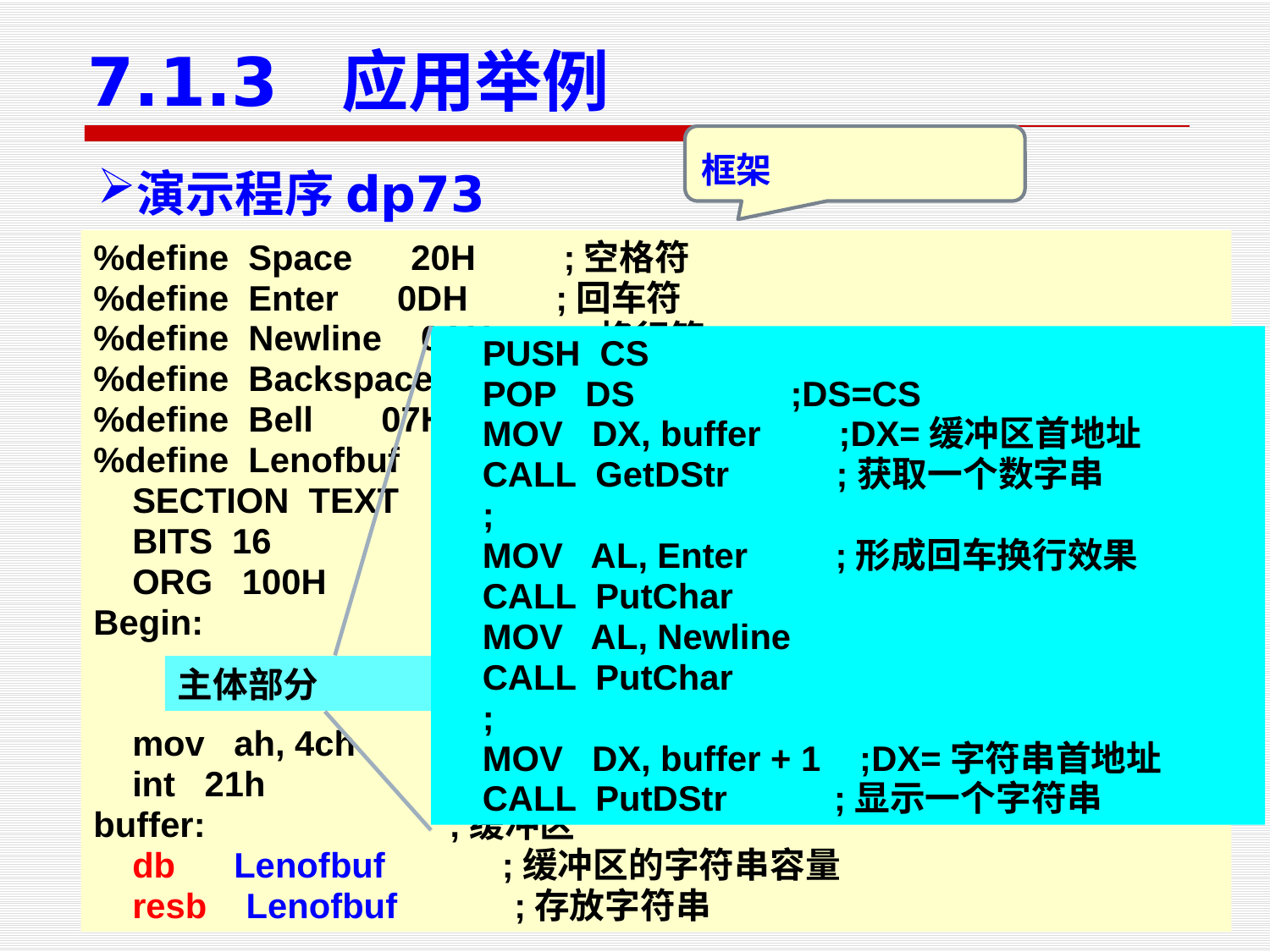

# 7.1.3  应用举例
框架
演示程序dp73
%define  Space      20H         ;空格符
%define  Enter      0DH         ;回车符
%define  Newline    0AH         ;换行符
%define  Backspace  08H         ;退格
%define  Bell       07H         ;响铃
%define  Lenofbuf   16          ;缓冲区长
    SECTION  TEXT
    BITS  16
    ORG   100H                  ;COM型程序100H开始
Begin:                          ;起点

    mov   ah, 4ch
    int   21h                   ;结束程序
buffer:                         ;缓冲区
    db      Lenofbuf            ;缓冲区的字符串容量
    resb    Lenofbuf            ;存放字符串
    PUSH  CS
    POP   DS                ;DS=CS
    MOV   DX, buffer        ;DX=缓冲区首地址
    CALL  GetDStr           ;获取一个数字串
    ;
    MOV   AL, Enter         ;形成回车换行效果
    CALL  PutChar
    MOV   AL, Newline
    CALL  PutChar
    ;
    MOV   DX, buffer + 1    ;DX=字符串首地址
    CALL  PutDStr           ;显示一个字符串
主体部分